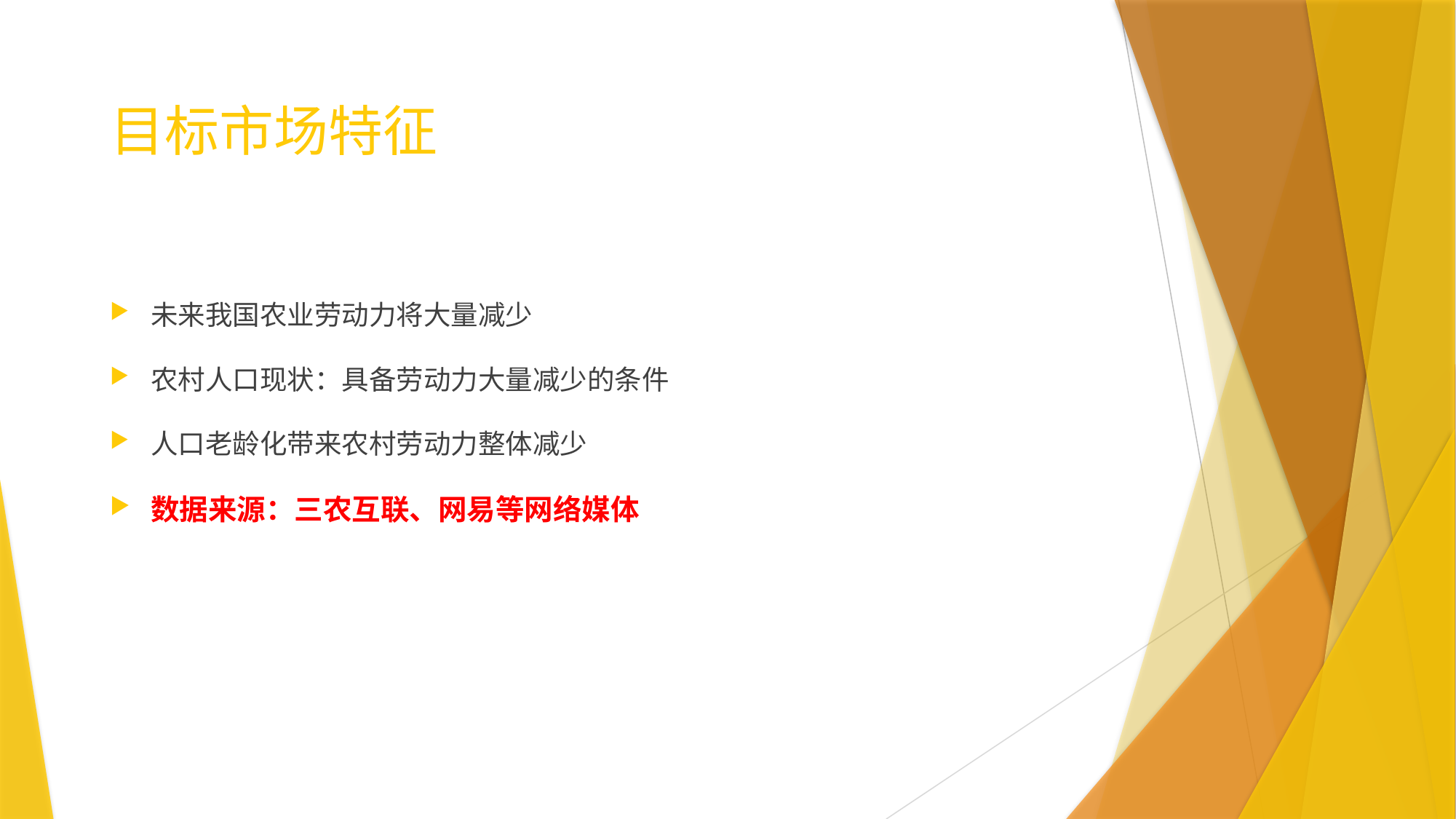

# 目标市场特征
未来我国农业劳动力将大量减少
农村人口现状：具备劳动力大量减少的条件
人口老龄化带来农村劳动力整体减少
数据来源：三农互联、网易等网络媒体